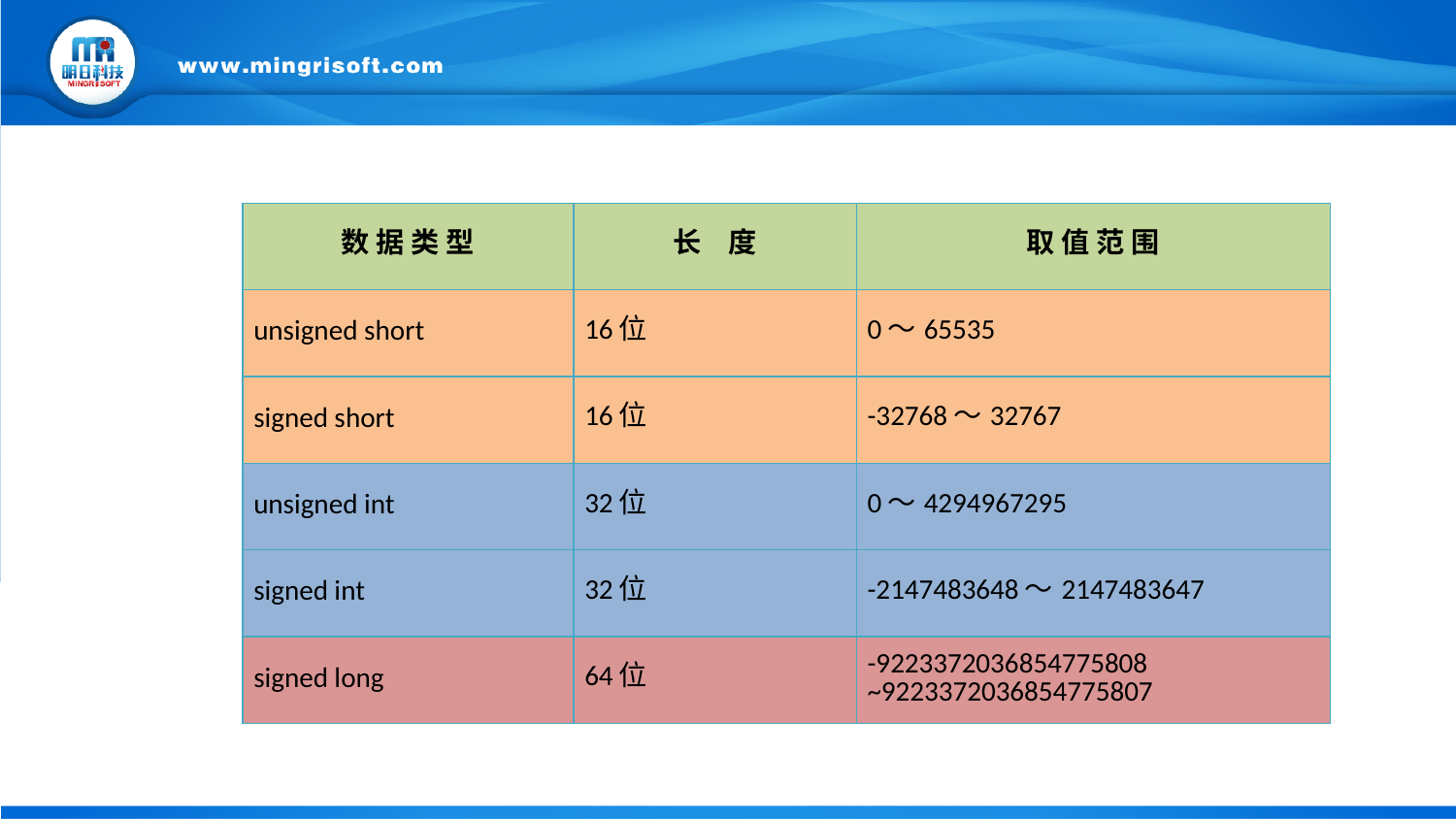

| 数 据 类 型 | 长 度 | 取 值 范 围 |
| --- | --- | --- |
| unsigned short | 16位 | 0～65535 |
| signed short | 16位 | -32768～32767 |
| unsigned int | 32位 | 0～4294967295 |
| signed int | 32位 | -2147483648～2147483647 |
| signed long | 64位 | -9223372036854775808 ~9223372036854775807 |